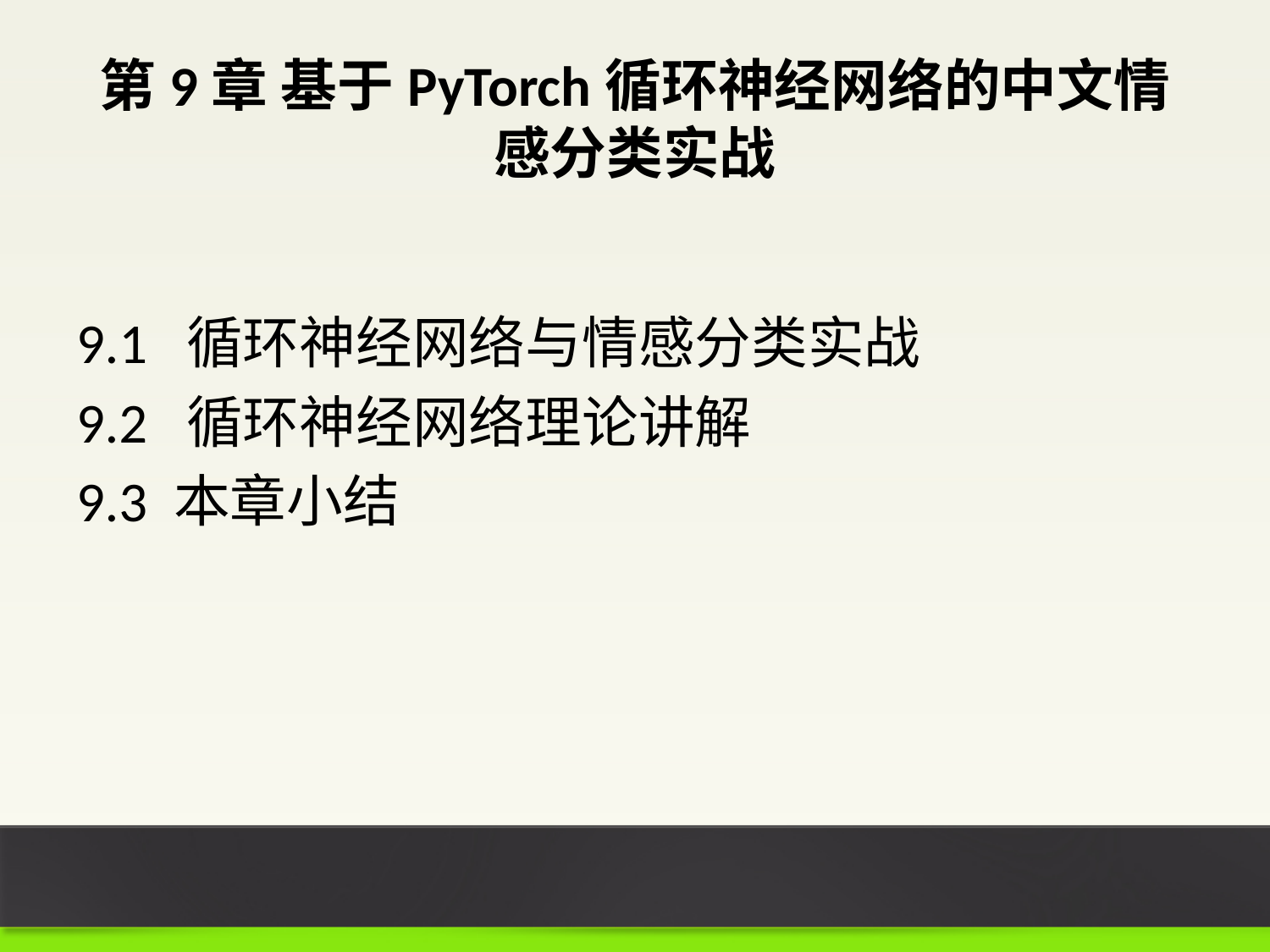

# 第9章 基于PyTorch循环神经网络的中文情感分类实战

9.1  循环神经网络与情感分类实战
9.2  循环神经网络理论讲解
9.3 本章小结